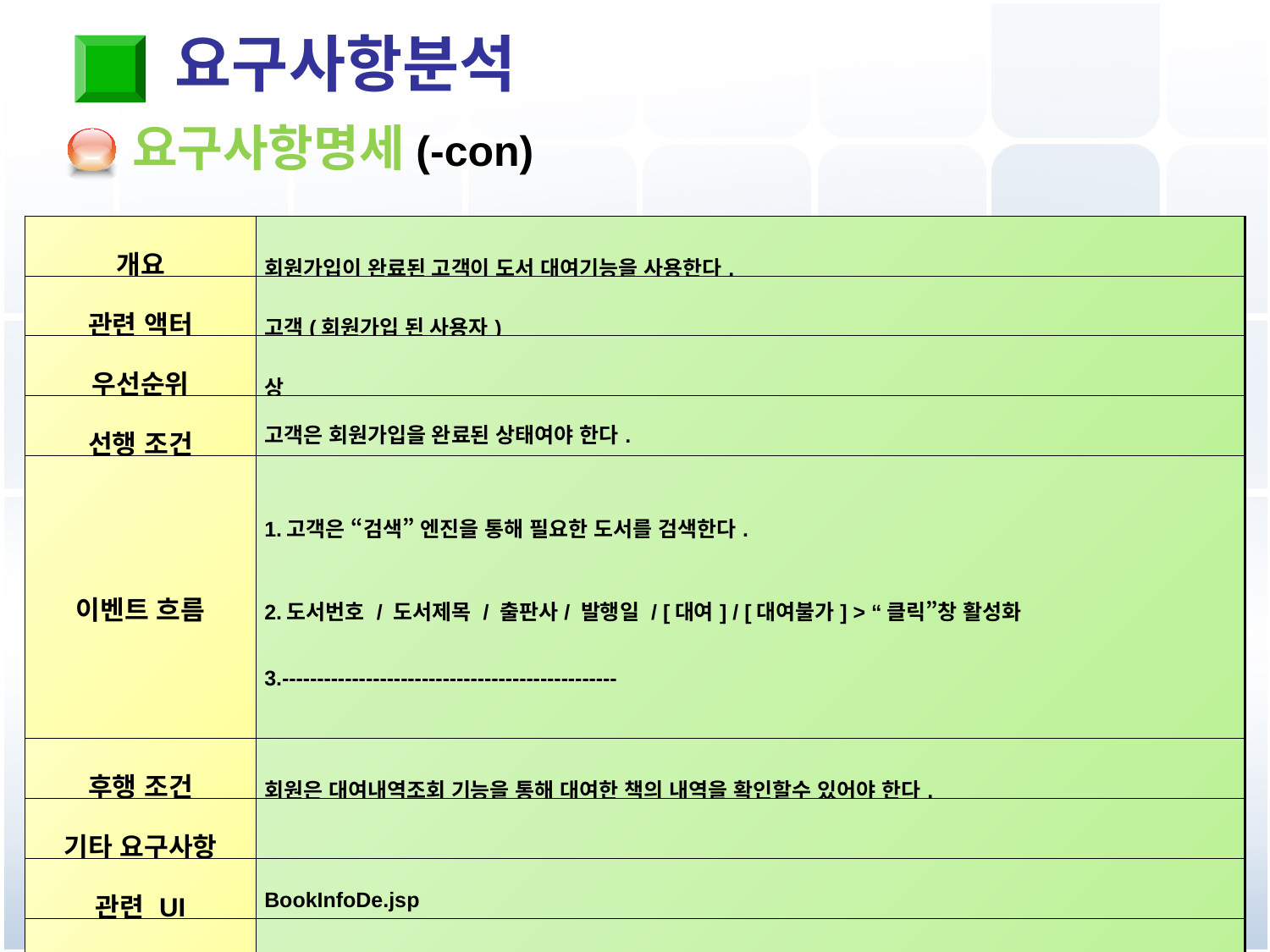

요구사항분석

요구사항명세(-con)

| 개요 | 회원가입이 완료된 고객이 도서 대여기능을 사용한다. |
| --- | --- |
| 관련 액터 | 고객(회원가입 된 사용자) |
| 우선순위 | 상 |
| 선행 조건 | 고객은 회원가입을 완료된 상태여야 한다. |
| 이벤트 흐름 | 1.고객은 “검색” 엔진을 통해 필요한 도서를 검색한다. 2.도서번호 / 도서제목 / 출판사/ 발행일 / [대여] / [대여불가] > “클릭”창 활성화 3.------------------------------------------------ 4. “대여 되었습니다＂안내 팝업을 출력한다. |
| 후행 조건 | 회원은 대여내역조회 기능을 통해 대여한 책의 내역을 확인할수 있어야 한다. |
| 기타 요구사항 |  |
| 관련 UI | BookInfoDe.jsp |
| 개발 담당자 | 김소희, 김재헌 |